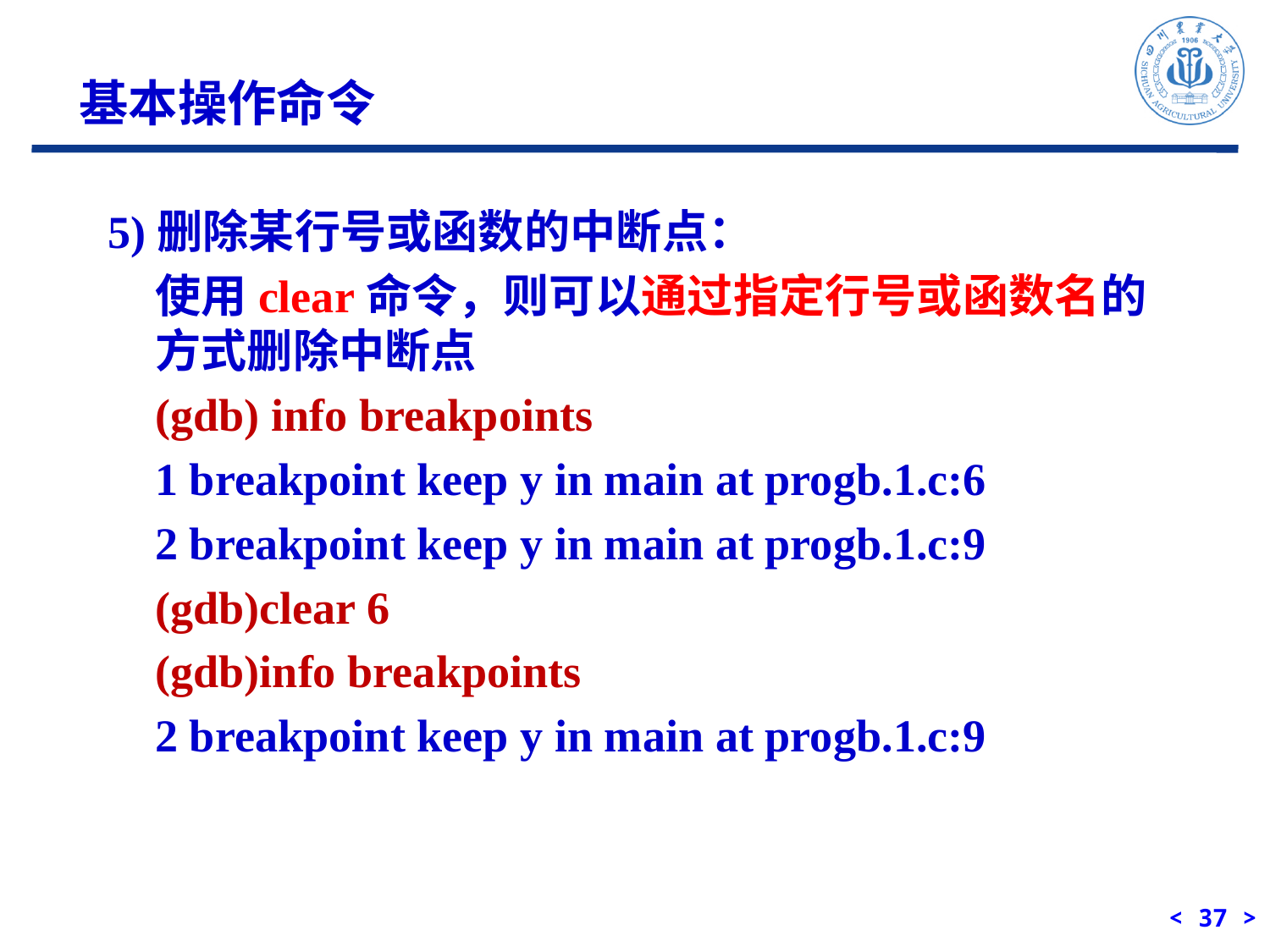

基本操作命令
5)删除某行号或函数的中断点：
使用clear命令，则可以通过指定行号或函数名的方式删除中断点
(gdb) info breakpoints
1 breakpoint keep y in main at progb.1.c:6
2 breakpoint keep y in main at progb.1.c:9
(gdb)clear 6
(gdb)info breakpoints
2 breakpoint keep y in main at progb.1.c:9